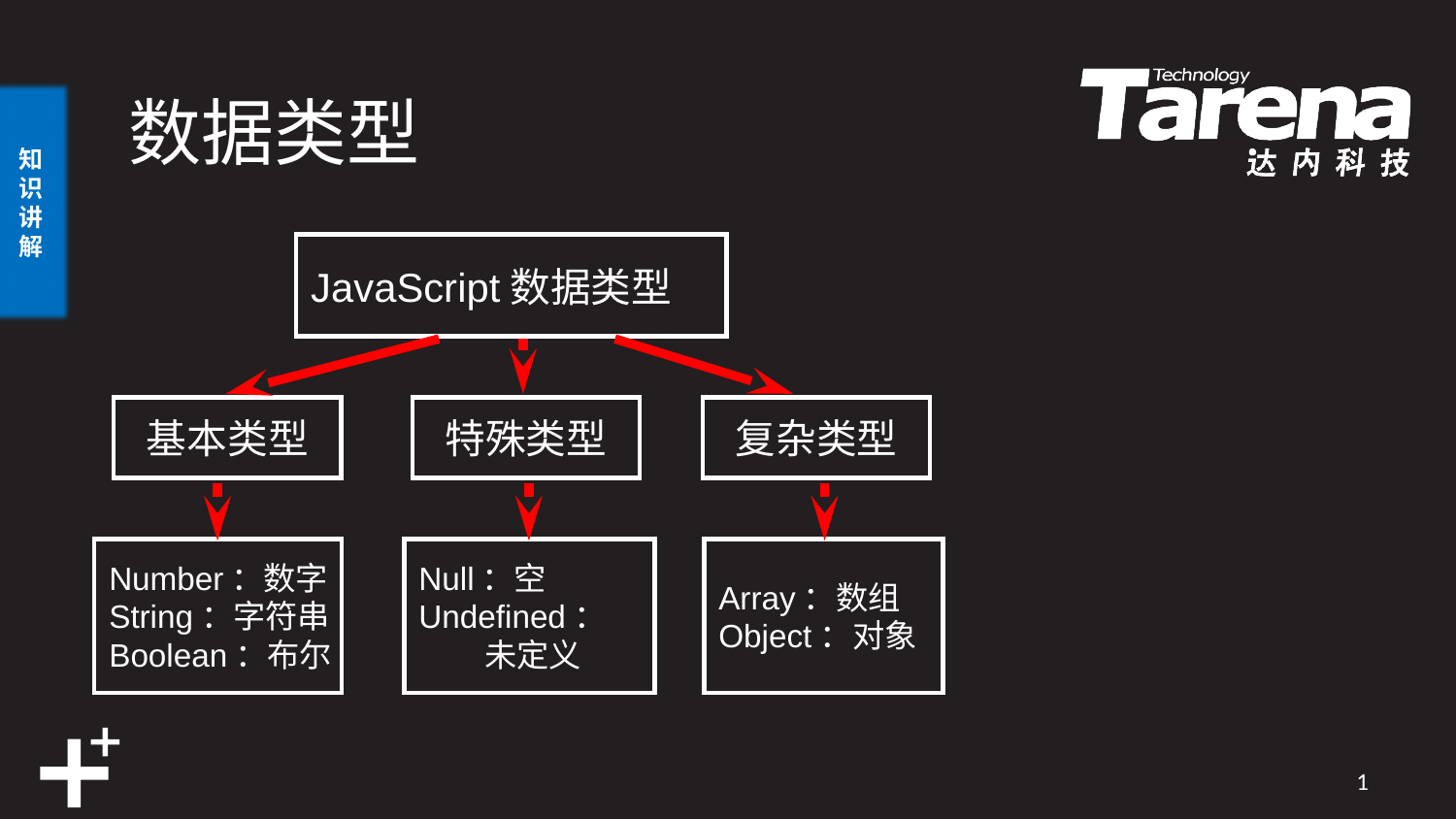

# 数据类型
JavaScript数据类型

基本类型
特殊类型
复杂类型

Number：数字
String：字符串
Boolean：布尔
Null：空
Undefined：
        未定义
Array：数组
Object：对象
1